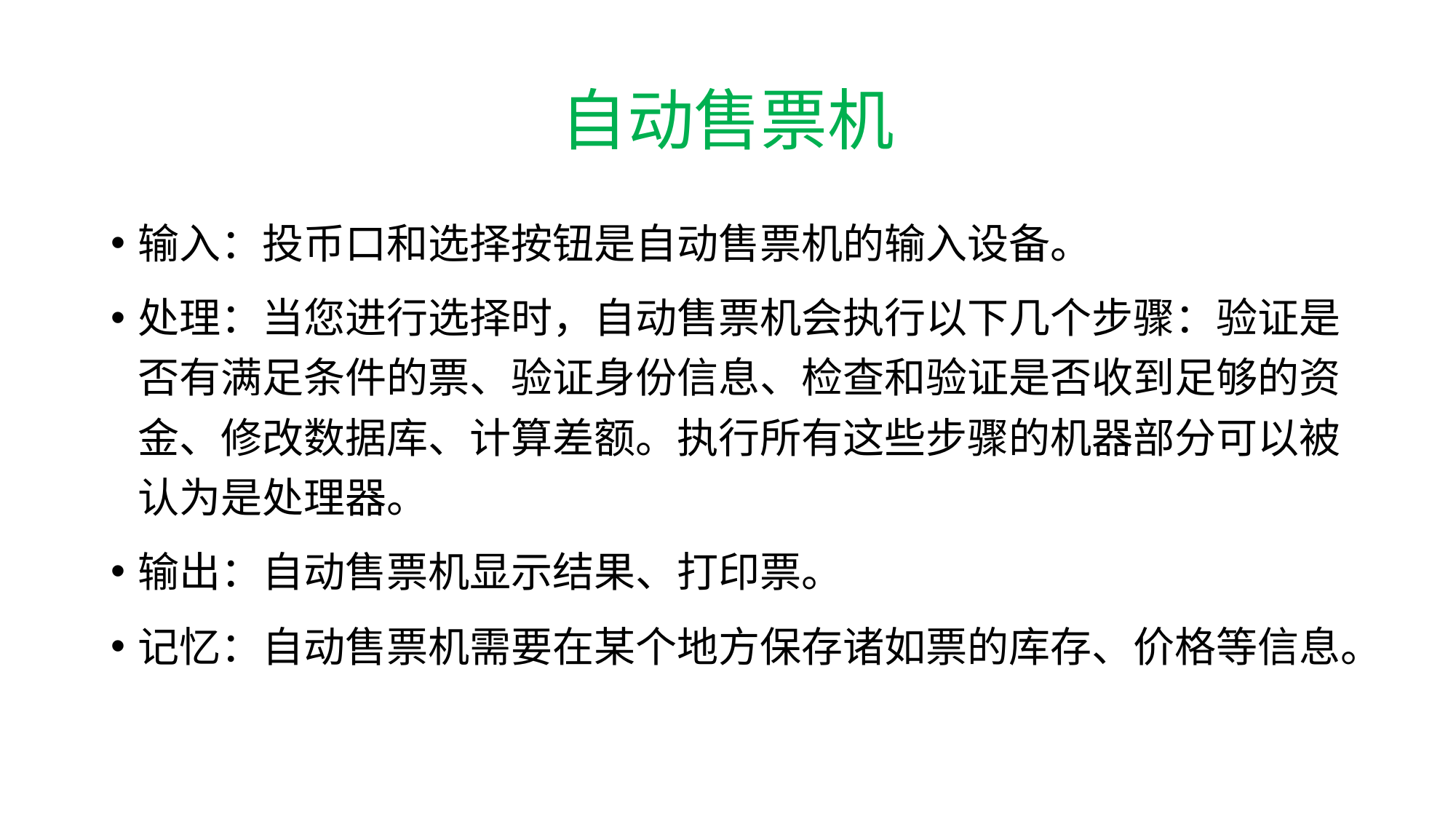

# 自动售票机
输入：投币口和选择按钮是自动售票机的输入设备。
处理：当您进行选择时，自动售票机会执行以下几个步骤：验证是否有满足条件的票、验证身份信息、检查和验证是否收到足够的资金、修改数据库、计算差额。执行所有这些步骤的机器部分可以被认为是处理器。
输出：自动售票机显示结果、打印票。
记忆：自动售票机需要在某个地方保存诸如票的库存、价格等信息。